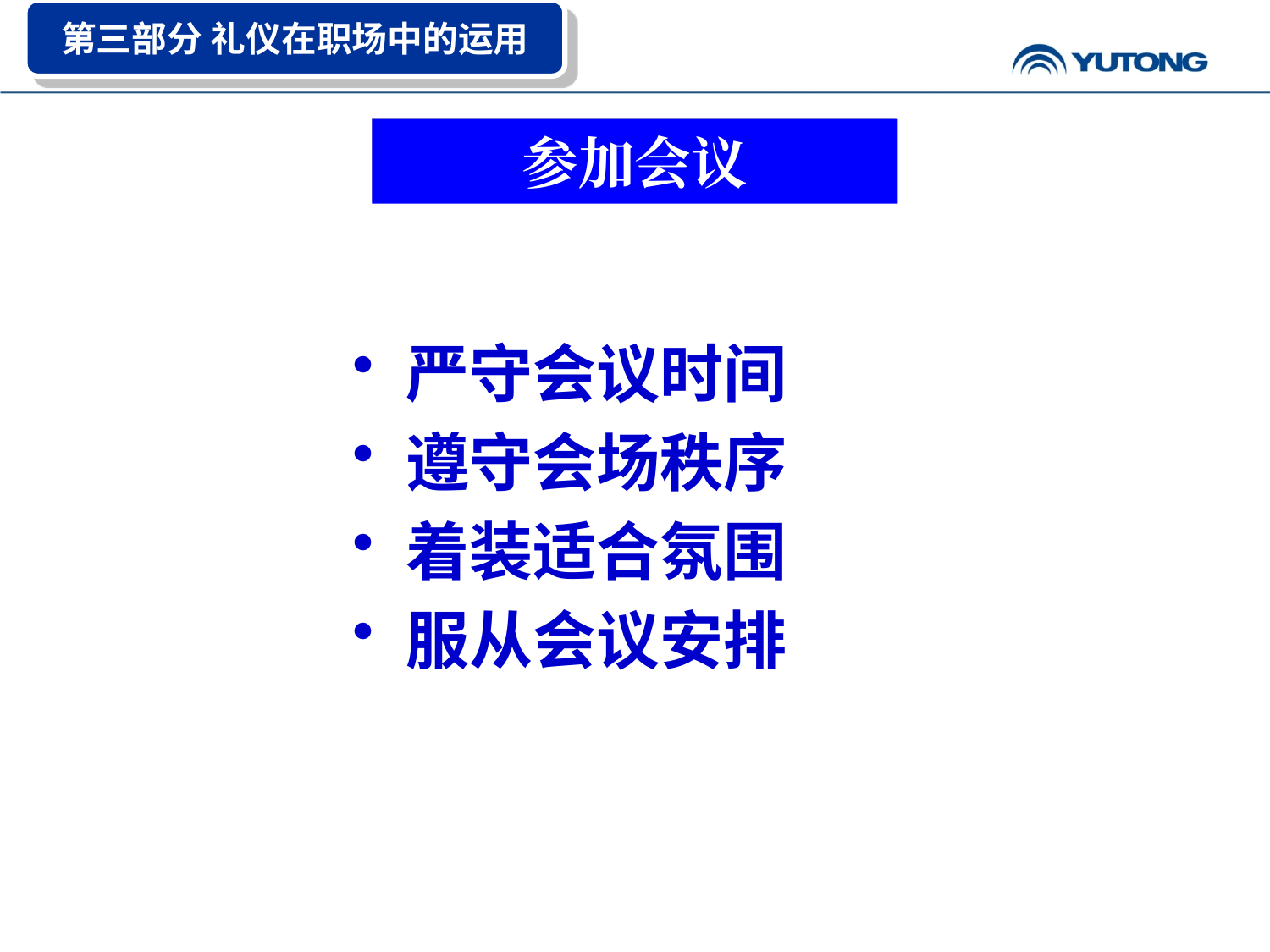

第三部分 礼仪在职场中的运用
参加会议
严守会议时间
遵守会场秩序
着装适合氛围
服从会议安排